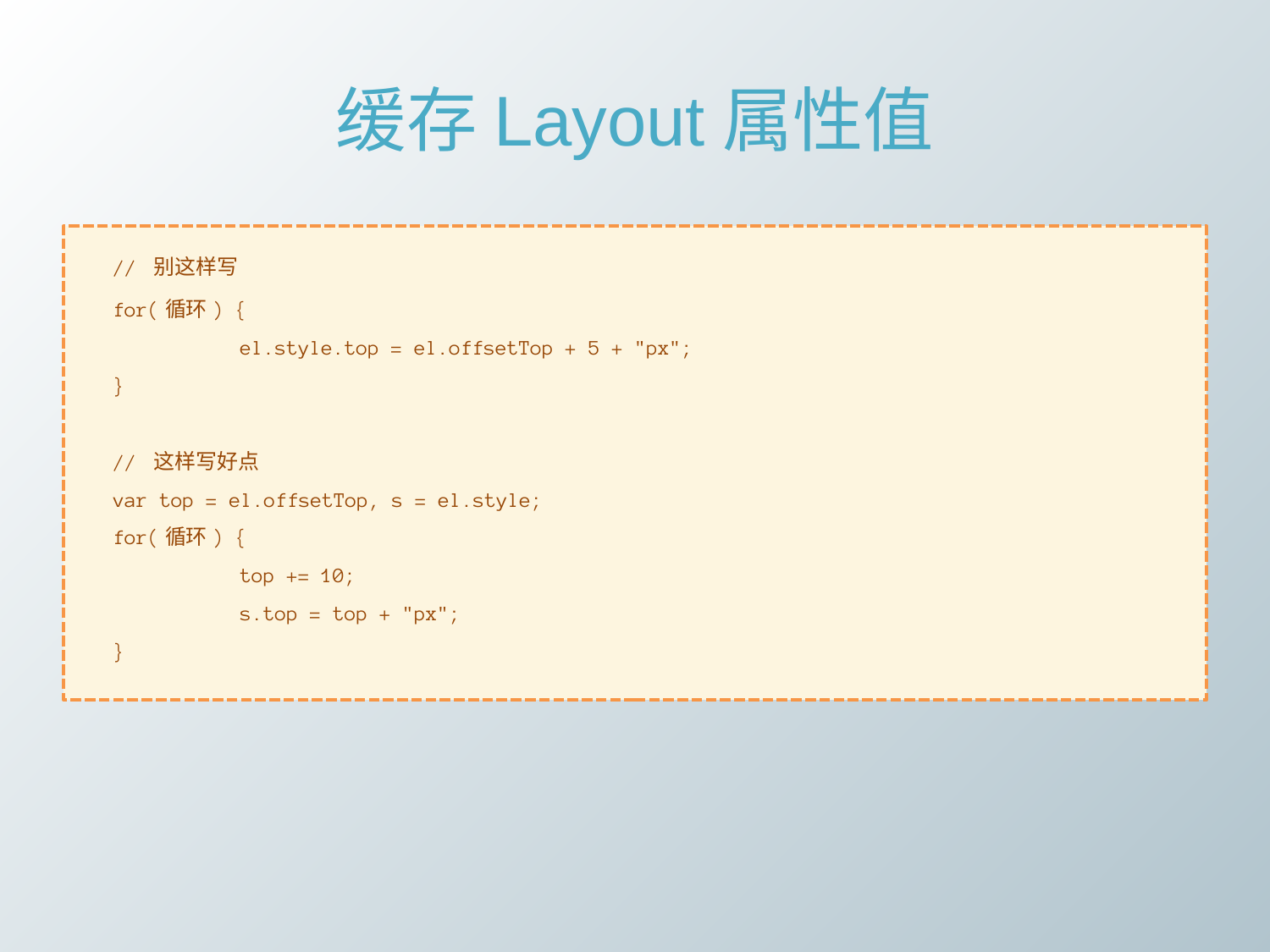

# 缓存Layout属性值
// 别这样写
for(循环) {
	el.style.top = el.offsetTop + 5 + "px";
}
// 这样写好点
var top = el.offsetTop, s = el.style;
for(循环) {
	top += 10;
	s.top = top + "px";
}